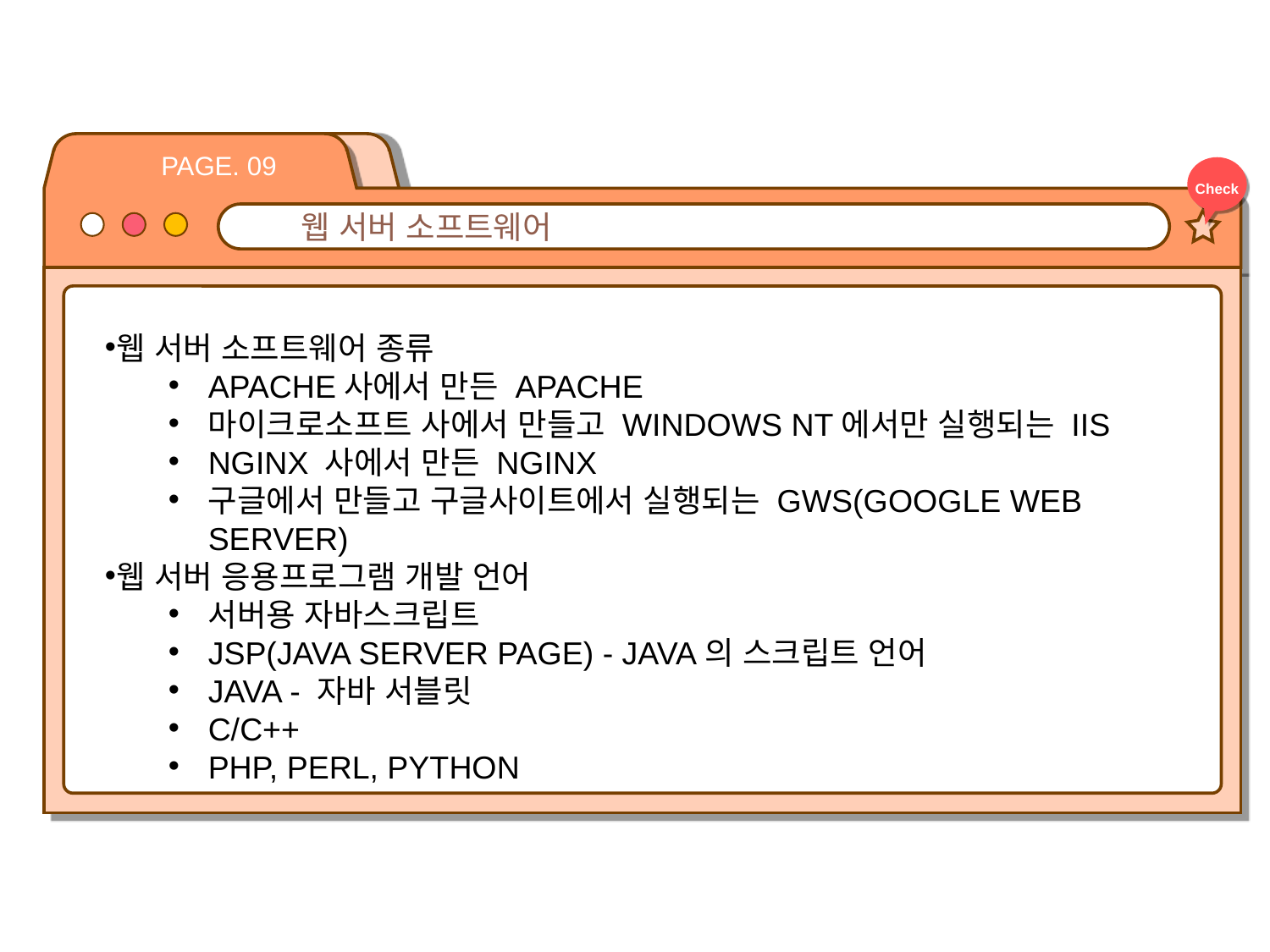

PAGE. 09
Check
웹 서버 소프트웨어

웹 서버 소프트웨어 종류
APACHE사에서 만든 APACHE
마이크로소프트 사에서 만들고 WINDOWS NT에서만 실행되는 IIS
NGINX 사에서 만든 NGINX
구글에서 만들고 구글사이트에서 실행되는 GWS(GOOGLE WEB SERVER)
웹 서버 응용프로그램 개발 언어
서버용 자바스크립트
JSP(JAVA SERVER PAGE) - JAVA의 스크립트 언어
JAVA - 자바 서블릿
C/C++
PHP, PERL, PYTHON